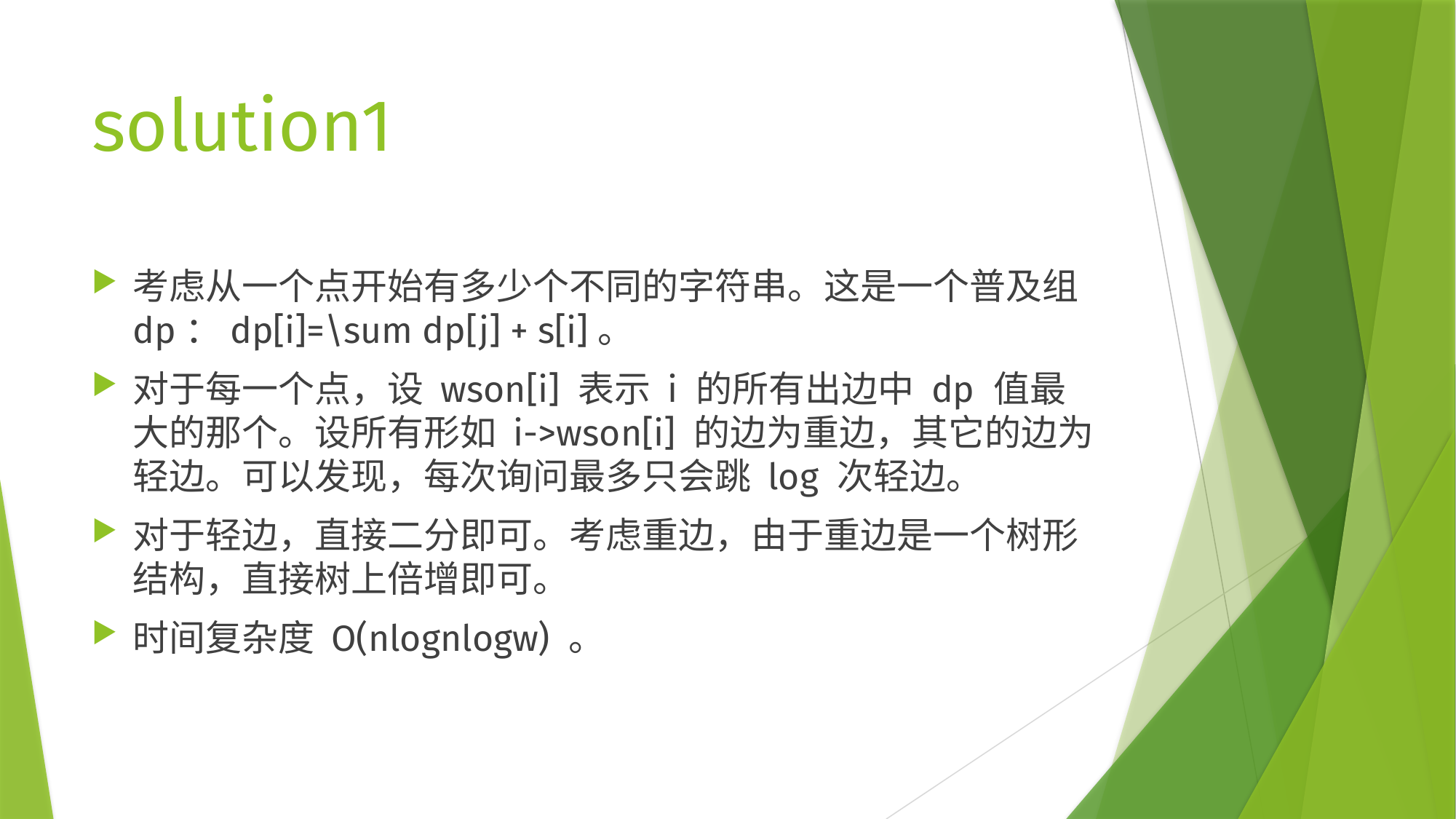

# solution1
考虑从一个点开始有多少个不同的字符串。这是一个普及组 dp：dp[i]=\sum dp[j] + s[i]。
对于每一个点，设 wson[i] 表示 i 的所有出边中 dp 值最大的那个。设所有形如 i->wson[i] 的边为重边，其它的边为轻边。可以发现，每次询问最多只会跳 log 次轻边。
对于轻边，直接二分即可。考虑重边，由于重边是一个树形结构，直接树上倍增即可。
时间复杂度 O(nlognlogw) 。